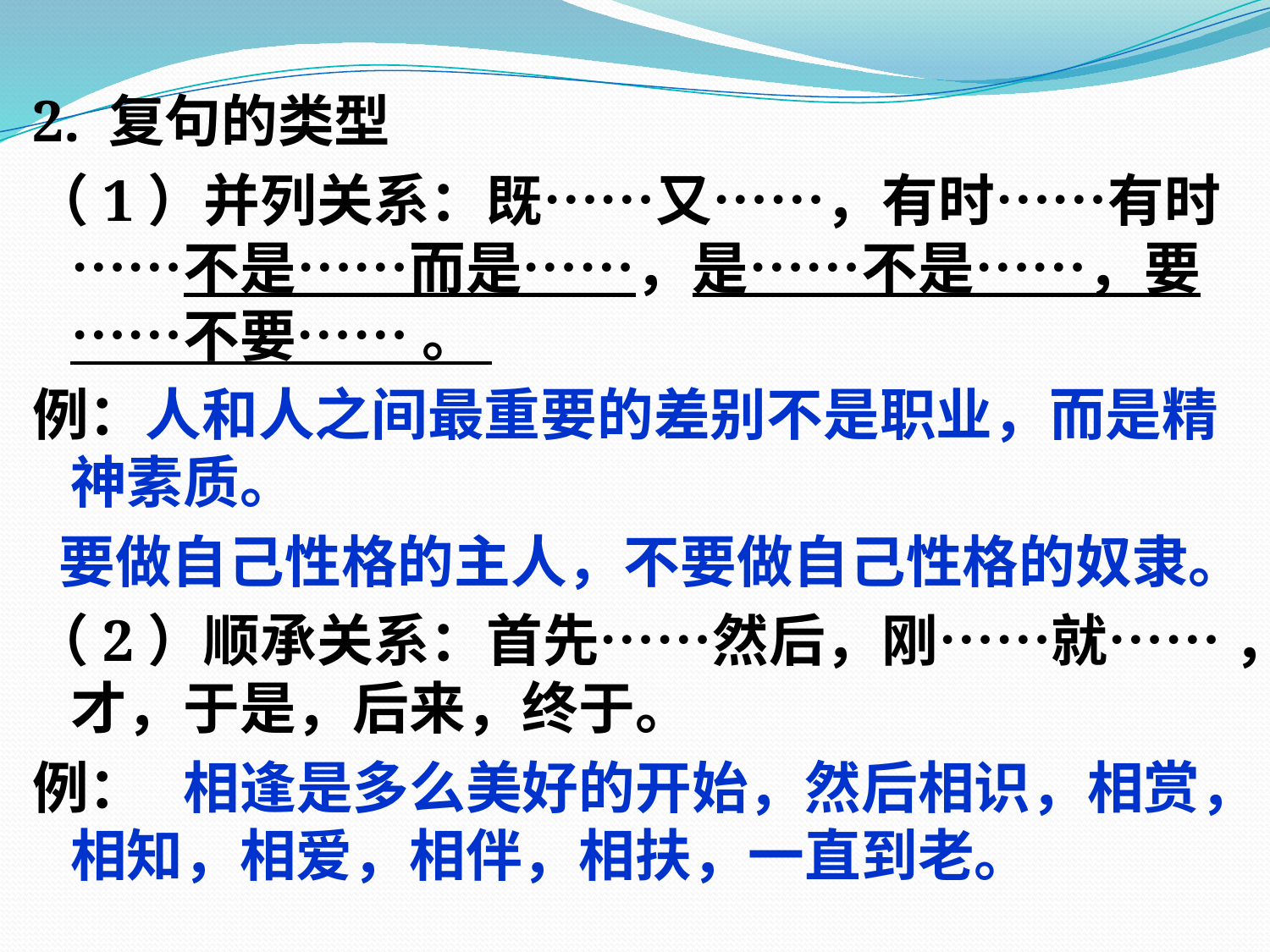

2. 复句的类型
（1）并列关系：既……又……，有时……有时……不是……而是……，是……不是……，要……不要…… 。
例：人和人之间最重要的差别不是职业，而是精神素质。
 要做自己性格的主人，不要做自己性格的奴隶。
（2）顺承关系：首先……然后，刚……就…… ，才，于是，后来，终于。
例：   相逢是多么美好的开始，然后相识，相赏，相知，相爱，相伴，相扶，一直到老。